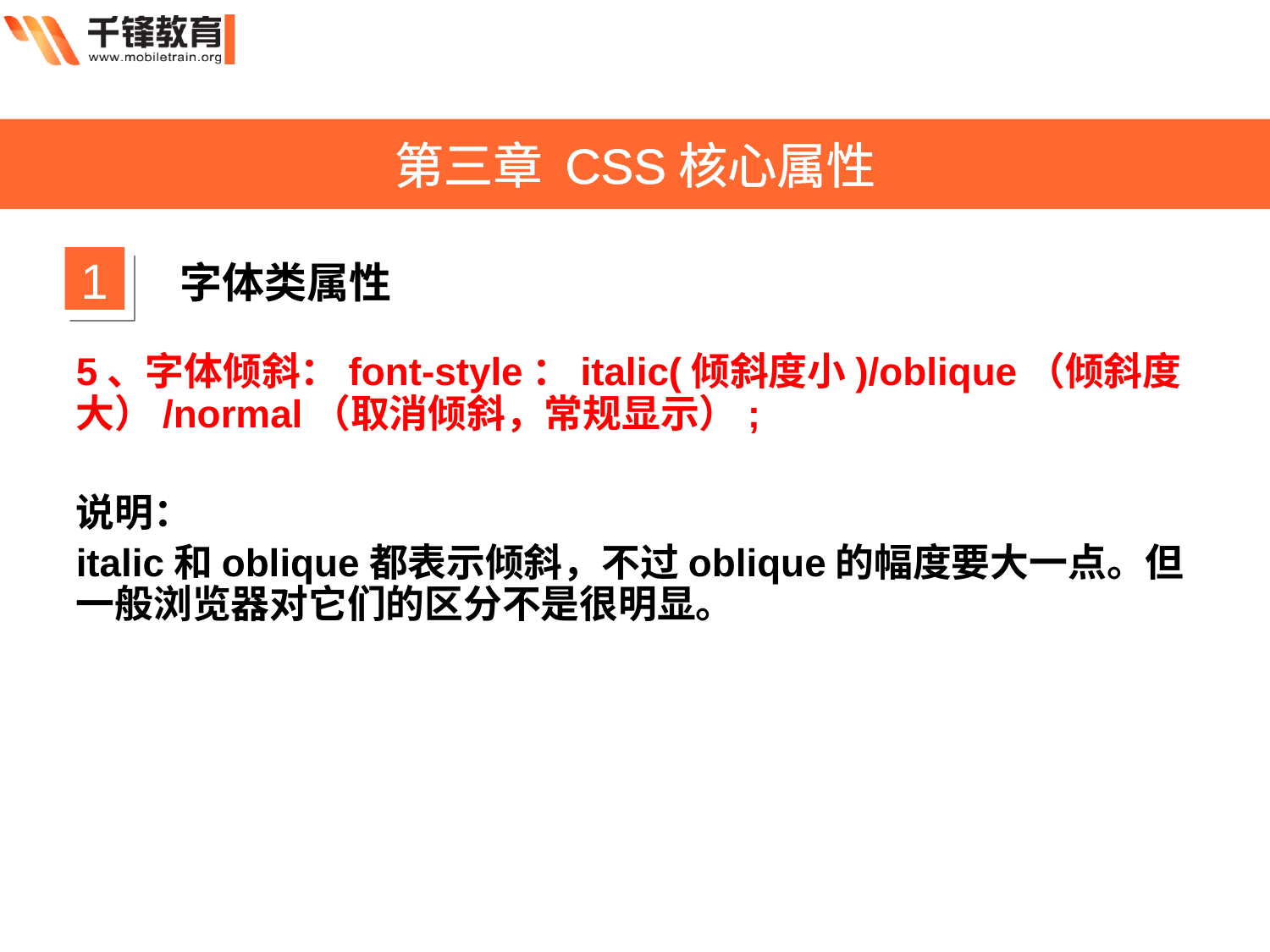

第三章 CSS核心属性
1

字体类属性

5、字体倾斜：font-style：italic(倾斜度小)/oblique（倾斜度大）/normal（取消倾斜，常规显示）;

说明：
italic和oblique都表示倾斜，不过oblique的幅度要大一点。但一般浏览器对它们的区分不是很明显。